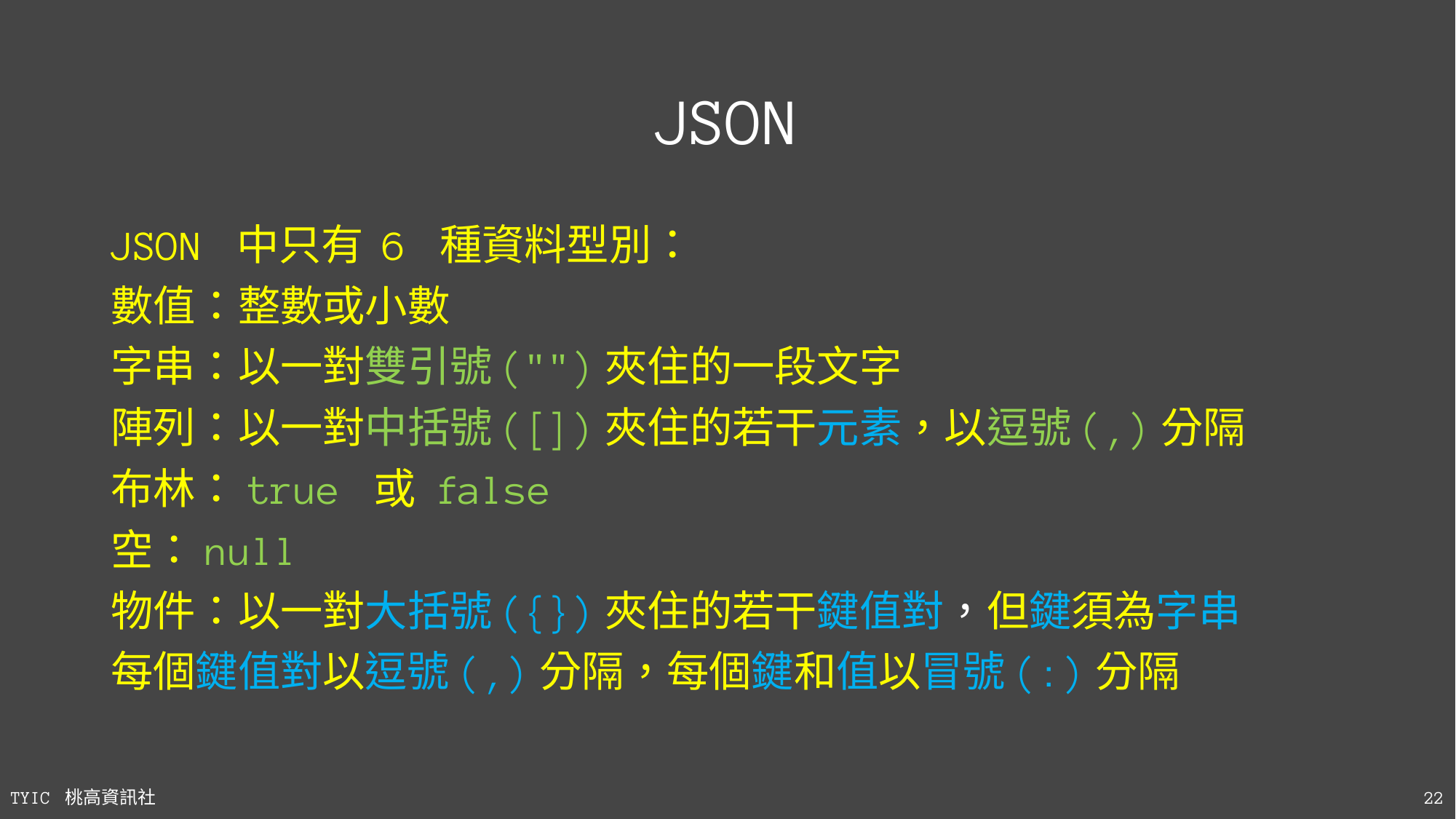

# JSON
JSON 中只有 6 種資料型別：
數值：整數或小數
字串：以一對雙引號("")夾住的一段文字
陣列：以一對中括號([])夾住的若干元素，以逗號(,)分隔
布林：true 或 false
空：null
物件：以一對大括號({})夾住的若干鍵值對，但鍵須為字串
每個鍵值對以逗號(,)分隔，每個鍵和值以冒號(:)分隔